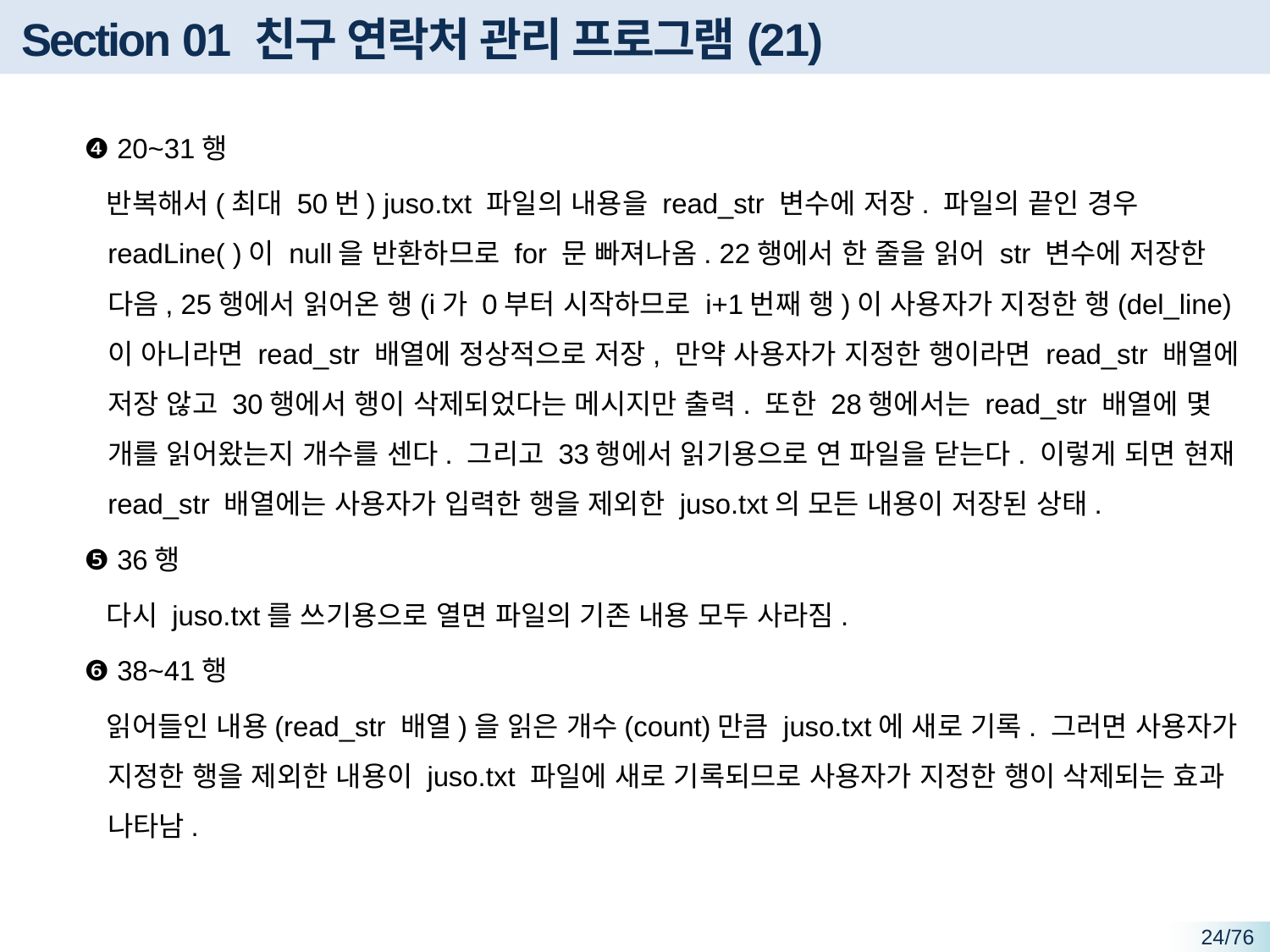

# Section 01 친구 연락처 관리 프로그램(21)
❹ 20~31행
  반복해서(최대 50번) juso.txt 파일의 내용을 read_str 변수에 저장. 파일의 끝인 경우 readLine( )이 null을 반환하므로 for 문 빠져나옴. 22행에서 한 줄을 읽어 str 변수에 저장한 다음, 25행에서 읽어온 행(i가 0부터 시작하므로 i+1번째 행)이 사용자가 지정한 행(del_line)이 아니라면 read_str 배열에 정상적으로 저장, 만약 사용자가 지정한 행이라면 read_str 배열에 저장 않고 30행에서 행이 삭제되었다는 메시지만 출력. 또한 28행에서는 read_str 배열에 몇 개를 읽어왔는지 개수를 센다. 그리고 33행에서 읽기용으로 연 파일을 닫는다. 이렇게 되면 현재 read_str 배열에는 사용자가 입력한 행을 제외한 juso.txt의 모든 내용이 저장된 상태.
❺ 36행
  다시 juso.txt를 쓰기용으로 열면 파일의 기존 내용 모두 사라짐.
❻ 38~41행
  읽어들인 내용(read_str 배열)을 읽은 개수(count)만큼 juso.txt에 새로 기록. 그러면 사용자가 지정한 행을 제외한 내용이 juso.txt 파일에 새로 기록되므로 사용자가 지정한 행이 삭제되는 효과 나타남.